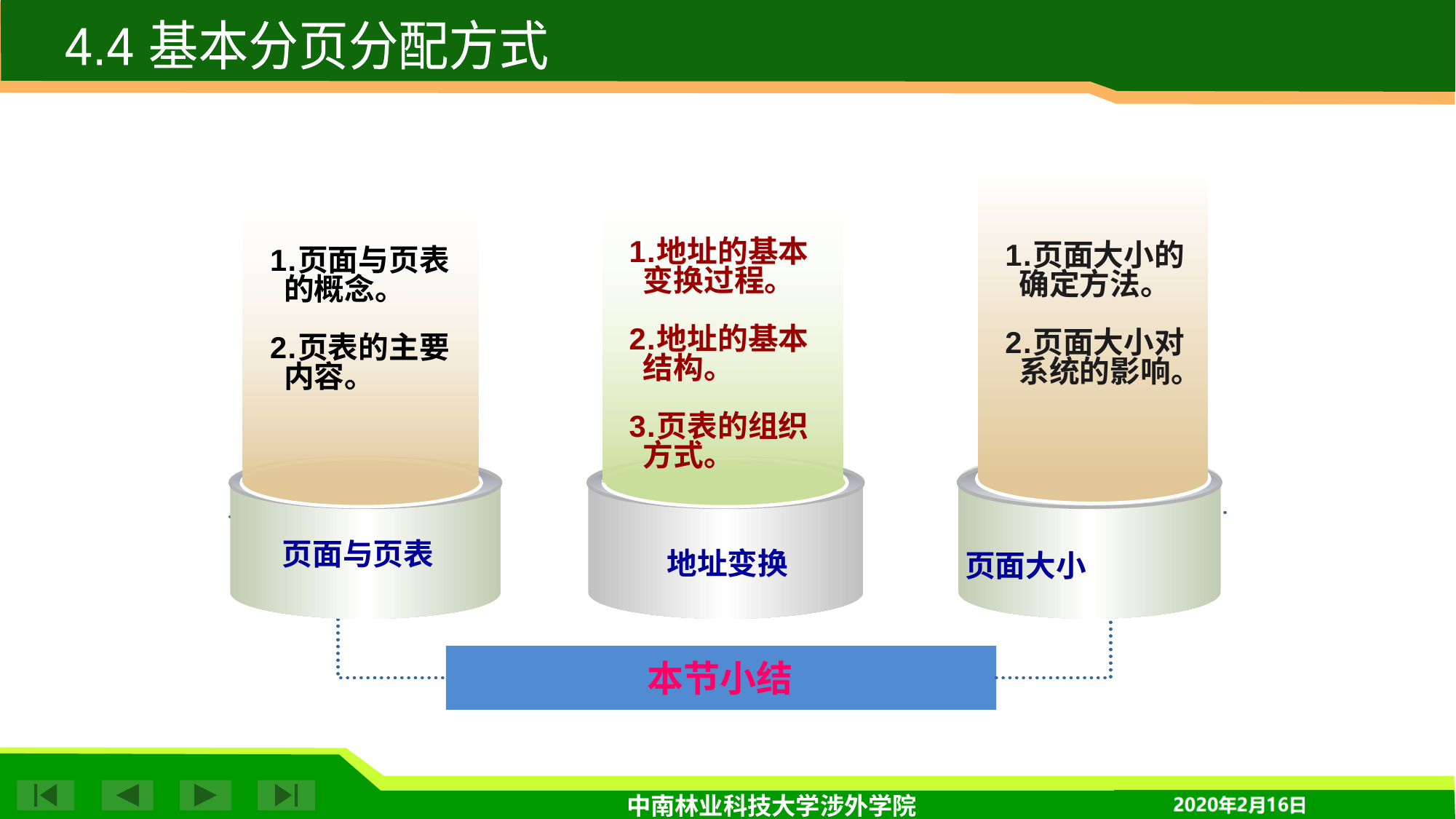

4.4 基本分页分配方式

地址的基本变换过程。

地址的基本结构。

页表的组织方式。
页面大小的确定方法。

页面大小对系统的影响。

页面与页表的概念。

页表的主要内容。

页面与页表
地址变换
页面大小

本节小结